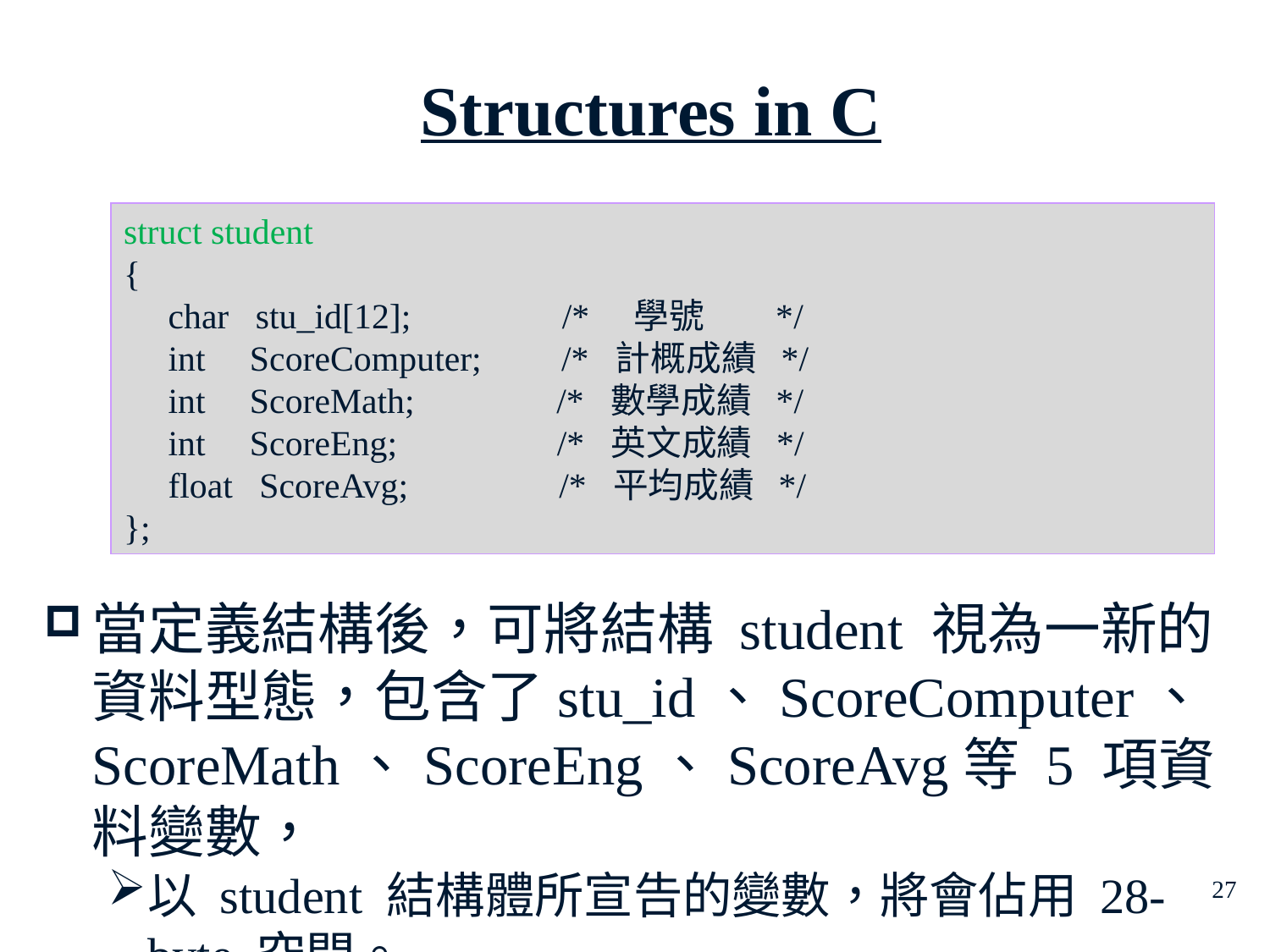

# Structures in C
struct student
{
     char   stu_id[12];                 /*    學號        */
     int     ScoreComputer;         /*  計概成績  */
     int     ScoreMath;                /*  數學成績  */
     int     ScoreEng;                  /*  英文成績  */
     float   ScoreAvg;                 /*  平均成績  */
};
當定義結構後，可將結構 student 視為一新的資料型態，包含了stu_id、ScoreComputer、ScoreMath、ScoreEng、ScoreAvg等 5 項資料變數，
以 student 結構體所宣告的變數，將會佔用 28-byte 空間。
27